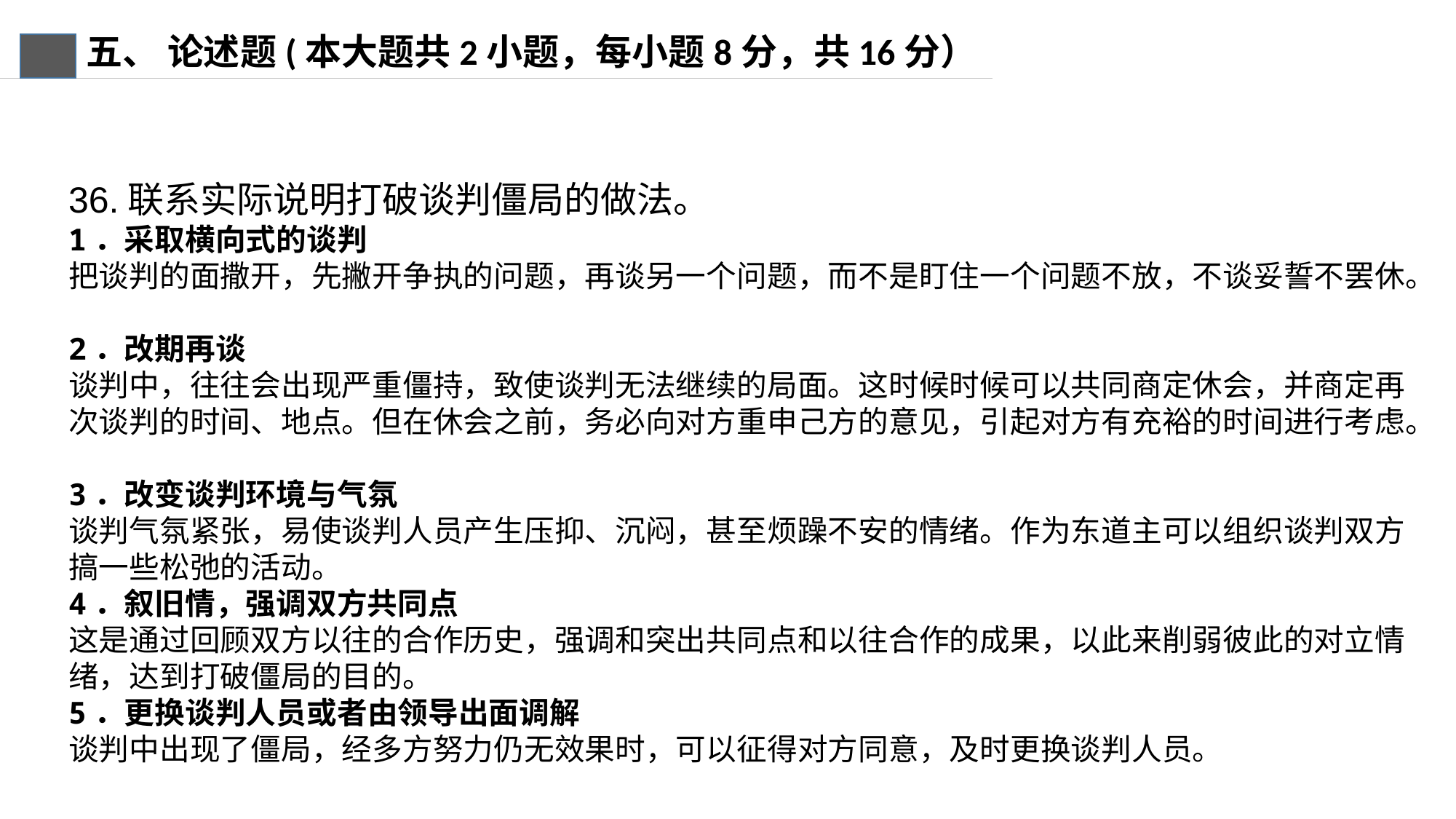

五、 论述题(本大题共2小题，每小题8分，共16分）

36.联系实际说明打破谈判僵局的做法。
1．采取横向式的谈判
把谈判的面撒开，先撇开争执的问题，再谈另一个问题，而不是盯住一个问题不放，不谈妥誓不罢休。
2．改期再谈
谈判中，往往会出现严重僵持，致使谈判无法继续的局面。这时候时候可以共同商定休会，并商定再次谈判的时间、地点。但在休会之前，务必向对方重申己方的意见，引起对方有充裕的时间进行考虑。
3．改变谈判环境与气氛
谈判气氛紧张，易使谈判人员产生压抑、沉闷，甚至烦躁不安的情绪。作为东道主可以组织谈判双方搞一些松弛的活动。
4．叙旧情，强调双方共同点
这是通过回顾双方以往的合作历史，强调和突出共同点和以往合作的成果，以此来削弱彼此的对立情绪，达到打破僵局的目的。
5．更换谈判人员或者由领导出面调解
谈判中出现了僵局，经多方努力仍无效果时，可以征得对方同意，及时更换谈判人员。